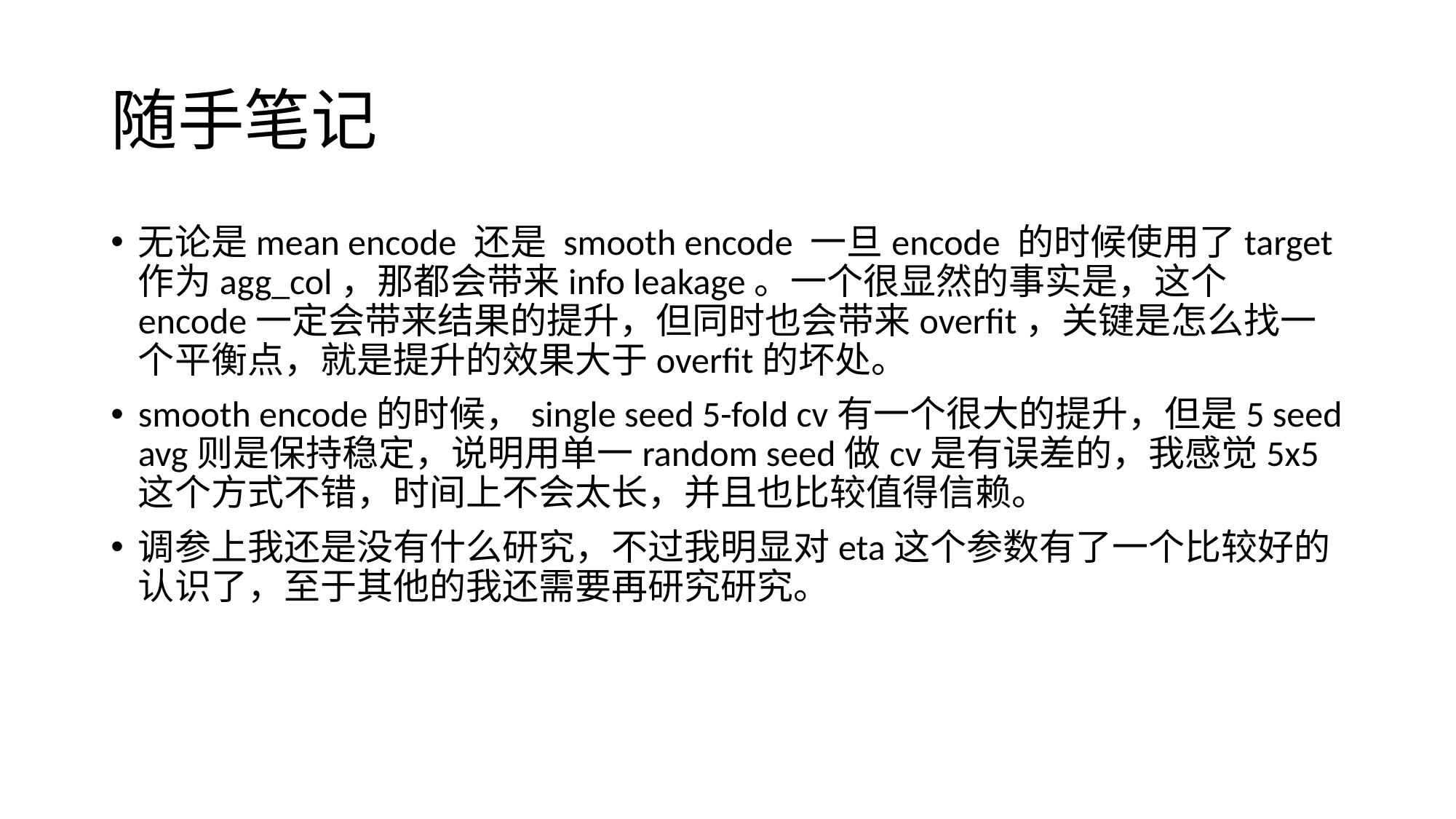

# 随手笔记
无论是mean encode 还是 smooth encode 一旦encode 的时候使用了target作为agg_col，那都会带来info leakage。一个很显然的事实是，这个encode一定会带来结果的提升，但同时也会带来overfit，关键是怎么找一个平衡点，就是提升的效果大于overfit的坏处。
smooth encode的时候，single seed 5-fold cv有一个很大的提升，但是5 seed avg则是保持稳定，说明用单一random seed做cv是有误差的，我感觉5x5这个方式不错，时间上不会太长，并且也比较值得信赖。
调参上我还是没有什么研究，不过我明显对eta这个参数有了一个比较好的认识了，至于其他的我还需要再研究研究。